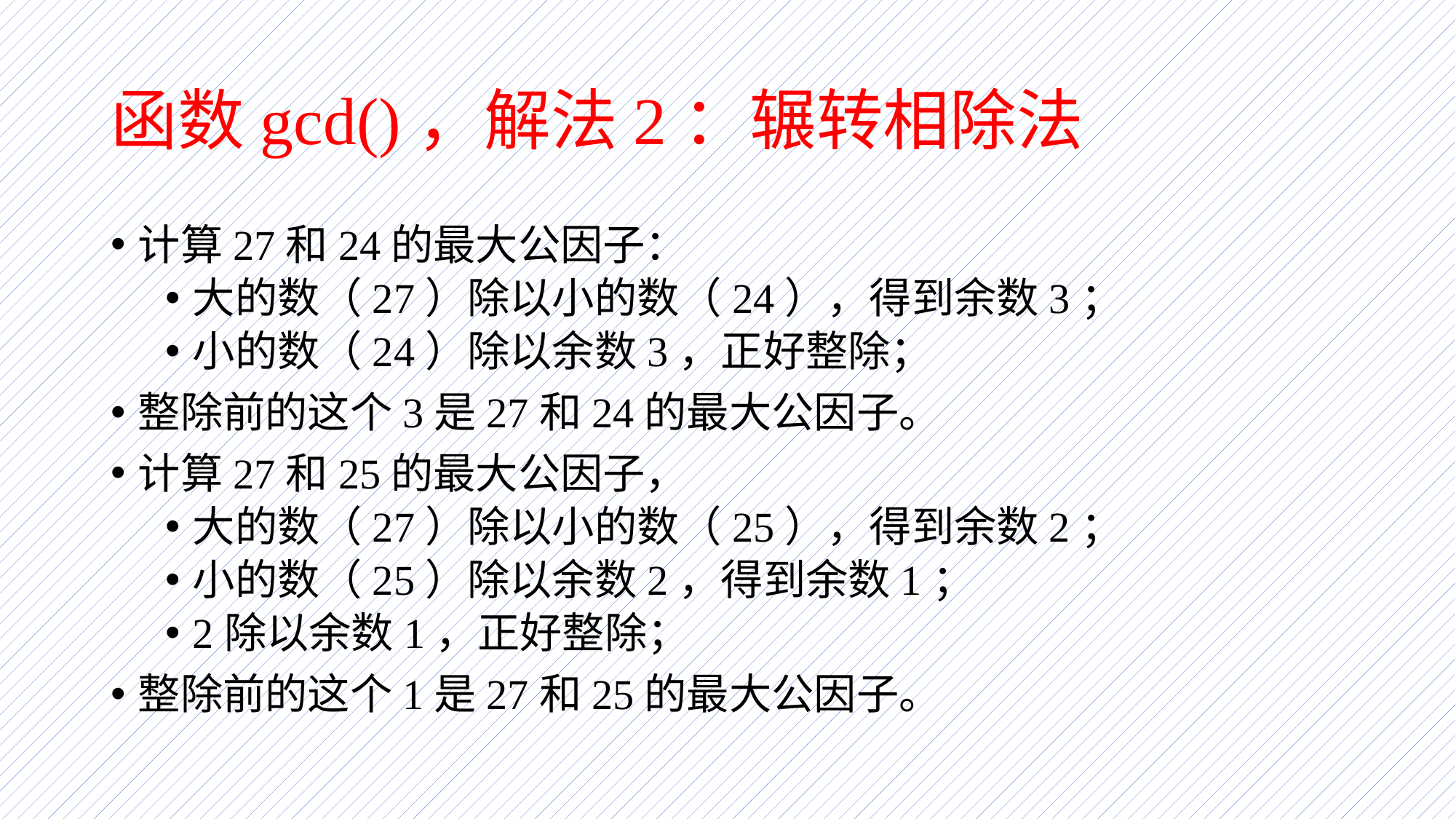

# 函数gcd()，解法2：辗转相除法
计算27和24的最大公因子：
大的数（27）除以小的数（24），得到余数3；
小的数（24）除以余数3，正好整除；
整除前的这个3是27和24的最大公因子。
计算27和25的最大公因子，
大的数（27）除以小的数（25），得到余数2；
小的数（25）除以余数2，得到余数1；
2除以余数1，正好整除；
整除前的这个1是27和25的最大公因子。